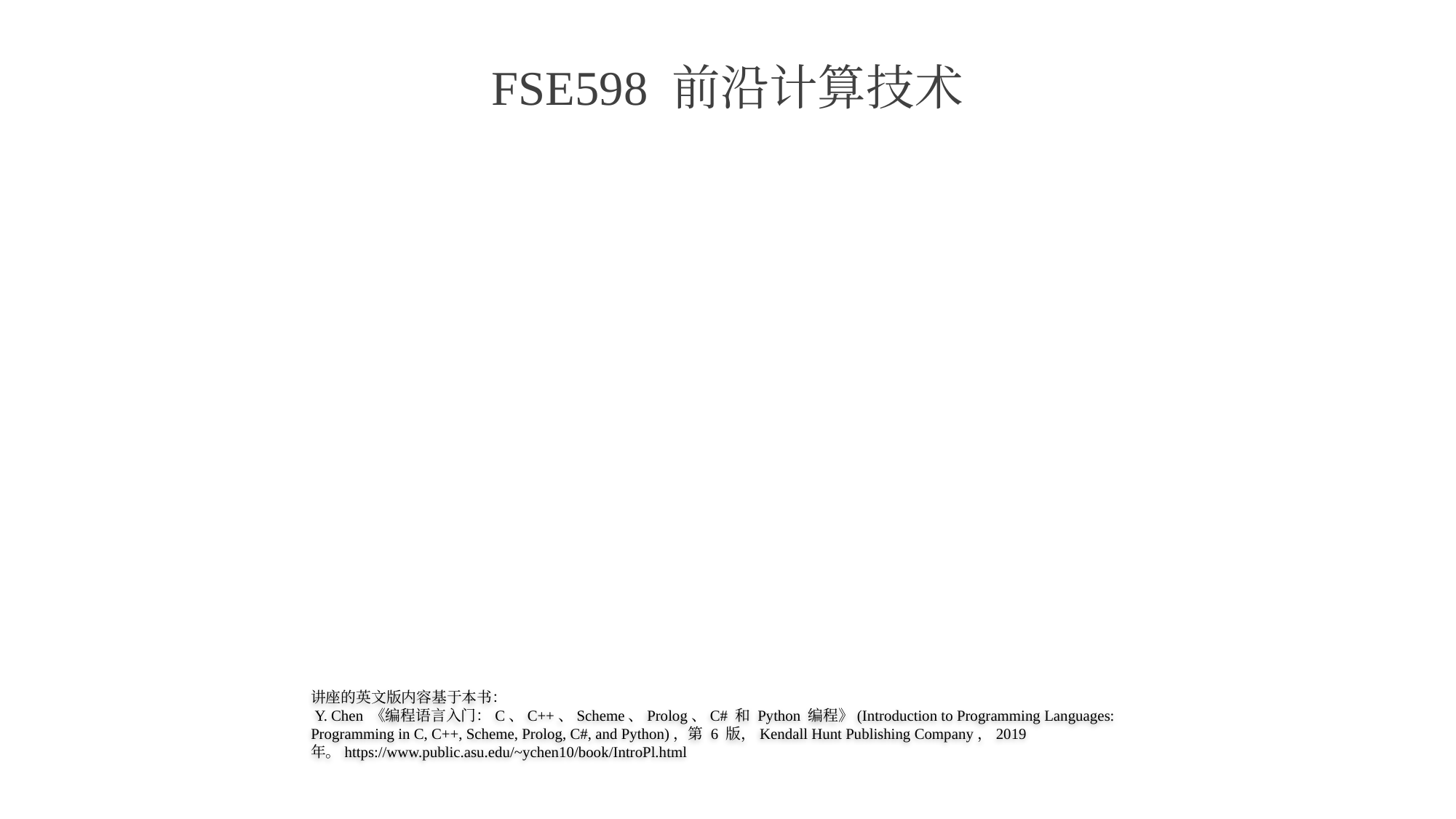

FSE598 前沿计算技术
# 模块 2	数据与数据处理 单元 4	面向对象的编程 第 2讲	面向对象的特征
讲座的英文版内容基于本书：
 Y. Chen 《编程语言入门：C、C++、Scheme、Prolog、C# 和 Python 编程》(Introduction to Programming Languages: Programming in C, C++, Scheme, Prolog, C#, and Python)，第 6 版，Kendall Hunt Publishing Company，2019 年。https://www.public.asu.edu/~ychen10/book/IntroPl.html